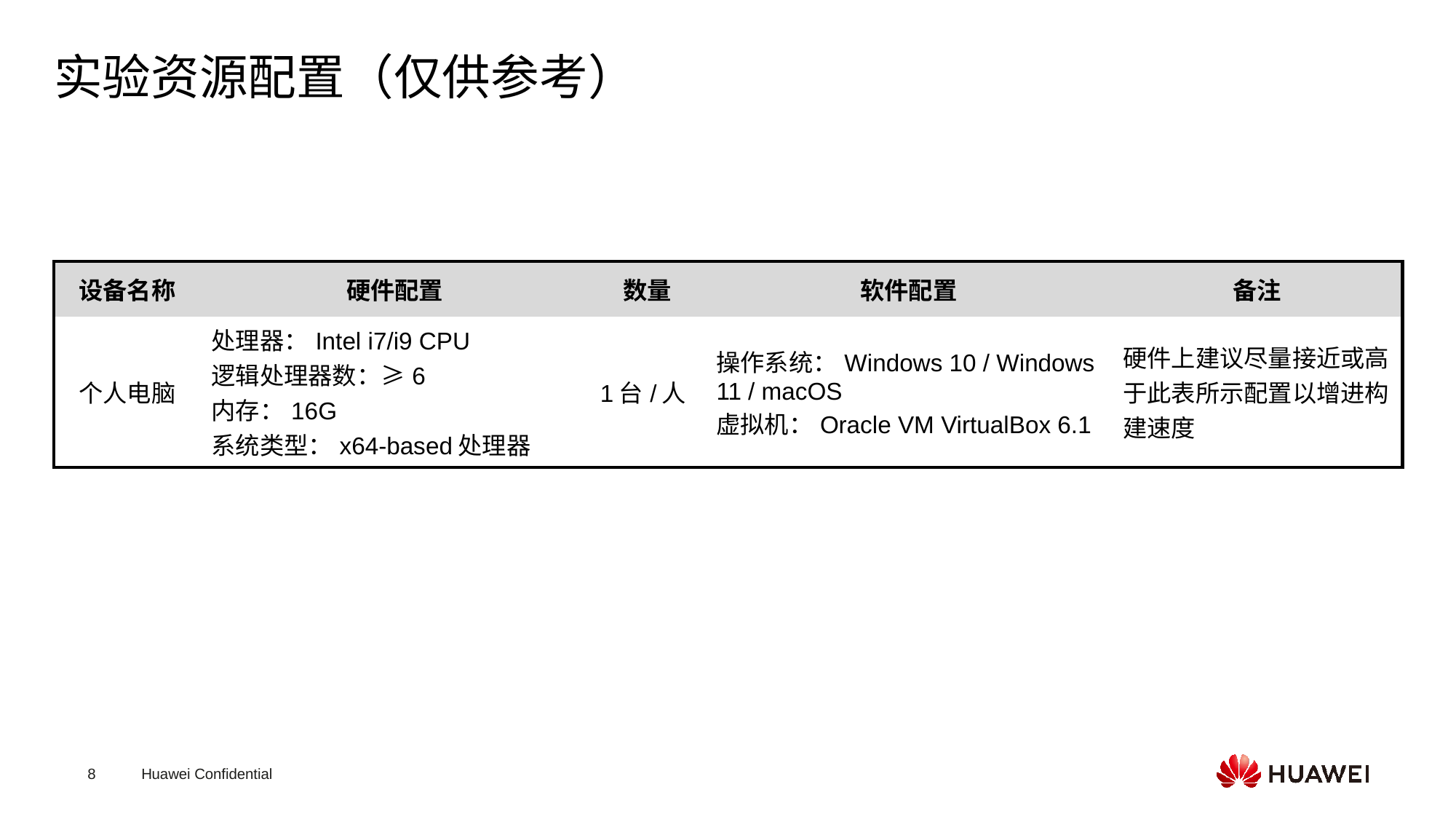

# 实验资源配置（仅供参考）
| 设备名称 | 硬件配置 | 数量 | 软件配置 | 备注 |
| --- | --- | --- | --- | --- |
| 个人电脑 | 处理器：Intel i7/i9 CPU 逻辑处理器数：≥6 内存：16G 系统类型：x64-based处理器 | 1台/人 | 操作系统：Windows 10 / Windows 11 / macOS 虚拟机：Oracle VM VirtualBox 6.1 | 硬件上建议尽量接近或高于此表所示配置以增进构建速度 |